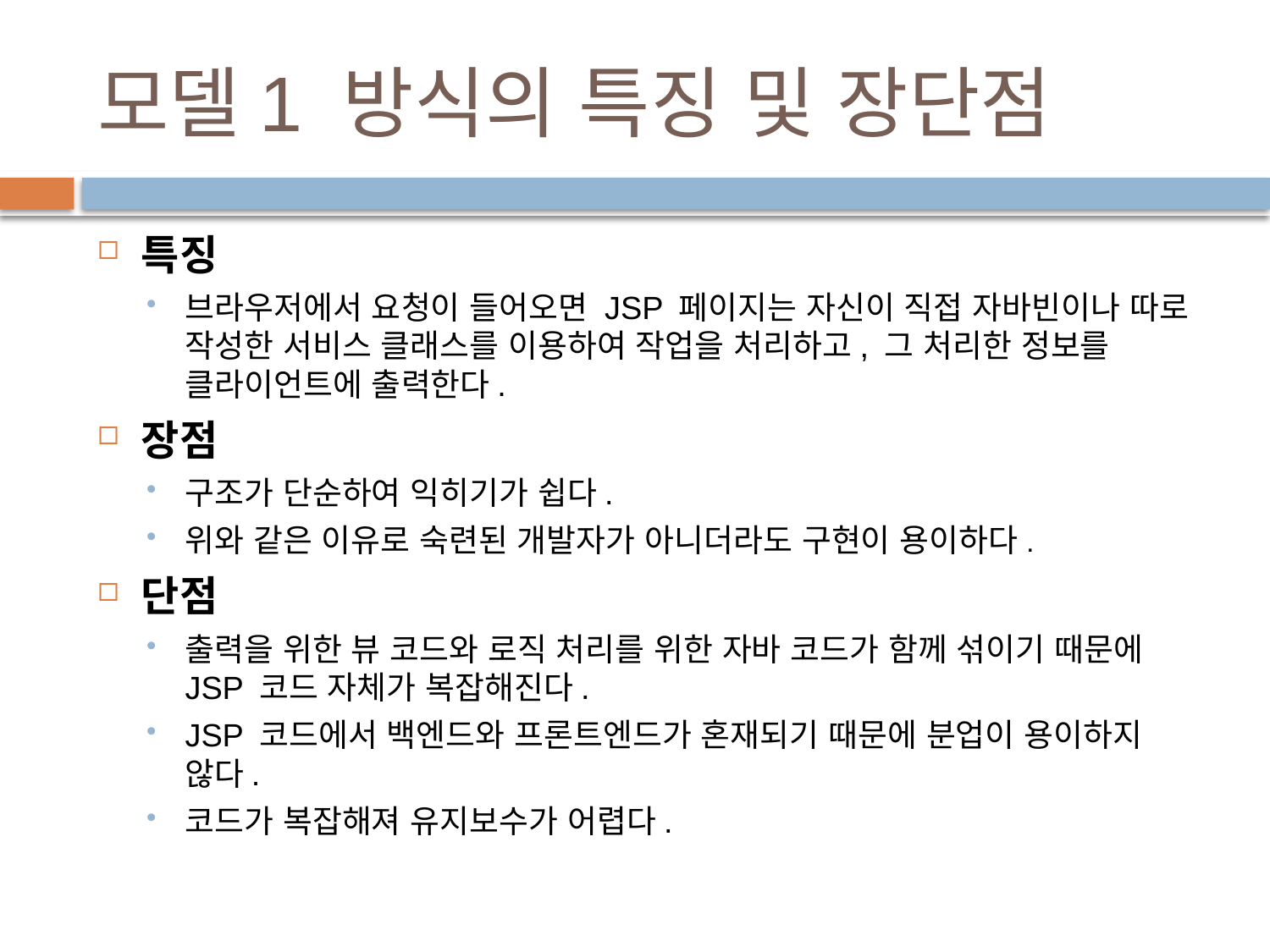

# 모델1 방식의 특징 및 장단점
특징
브라우저에서 요청이 들어오면 JSP 페이지는 자신이 직접 자바빈이나 따로 작성한 서비스 클래스를 이용하여 작업을 처리하고, 그 처리한 정보를 클라이언트에 출력한다.
장점
구조가 단순하여 익히기가 쉽다.
위와 같은 이유로 숙련된 개발자가 아니더라도 구현이 용이하다.
단점
출력을 위한 뷰 코드와 로직 처리를 위한 자바 코드가 함께 섞이기 때문에 JSP 코드 자체가 복잡해진다.
JSP 코드에서 백엔드와 프론트엔드가 혼재되기 때문에 분업이 용이하지 않다.
코드가 복잡해져 유지보수가 어렵다.